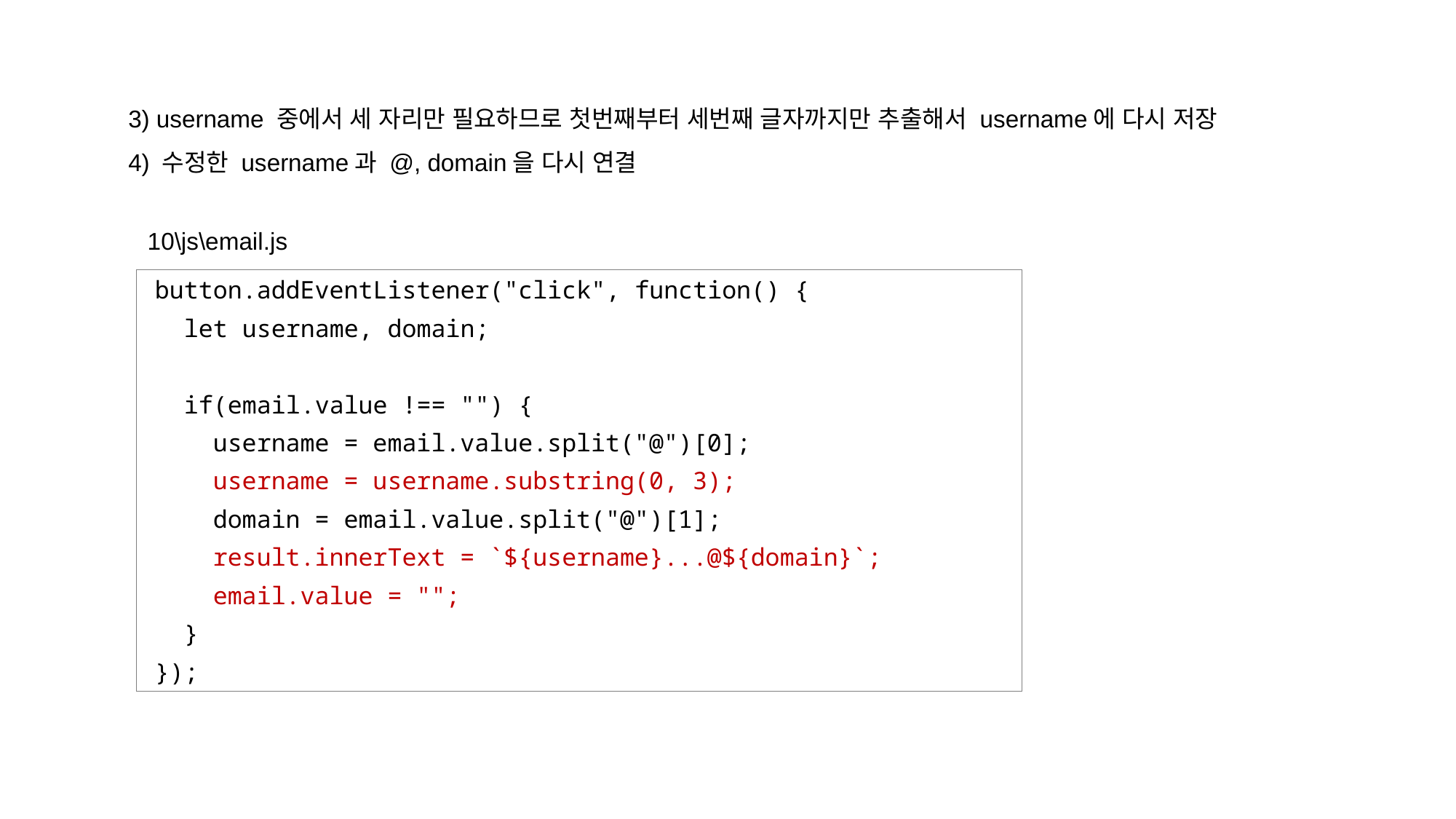

3) username 중에서 세 자리만 필요하므로 첫번째부터 세번째 글자까지만 추출해서 username에 다시 저장
4) 수정한 username과 @, domain을 다시 연결
10\js\email.js
button.addEventListener("click", function() {
  let username, domain;

  if(email.value !== "") {
    username = email.value.split("@")[0];
    username = username.substring(0, 3);
    domain = email.value.split("@")[1];
    result.innerText = `${username}...@${domain}`;
    email.value = "";
  }
});